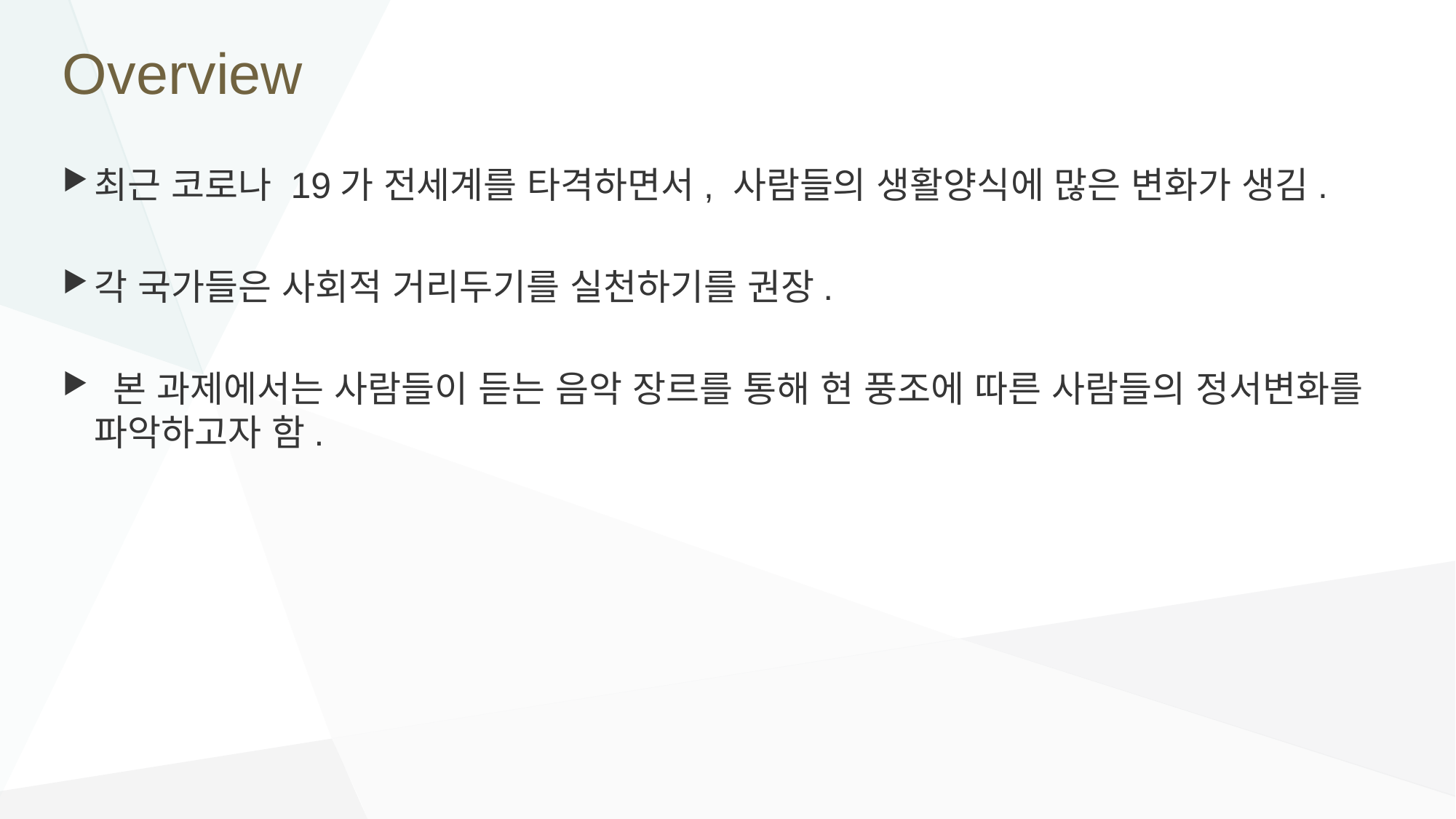

# Overview
최근 코로나 19가 전세계를 타격하면서, 사람들의 생활양식에 많은 변화가 생김.

각 국가들은 사회적 거리두기를 실천하기를 권장.

 본 과제에서는 사람들이 듣는 음악 장르를 통해 현 풍조에 따른 사람들의 정서변화를 파악하고자 함.